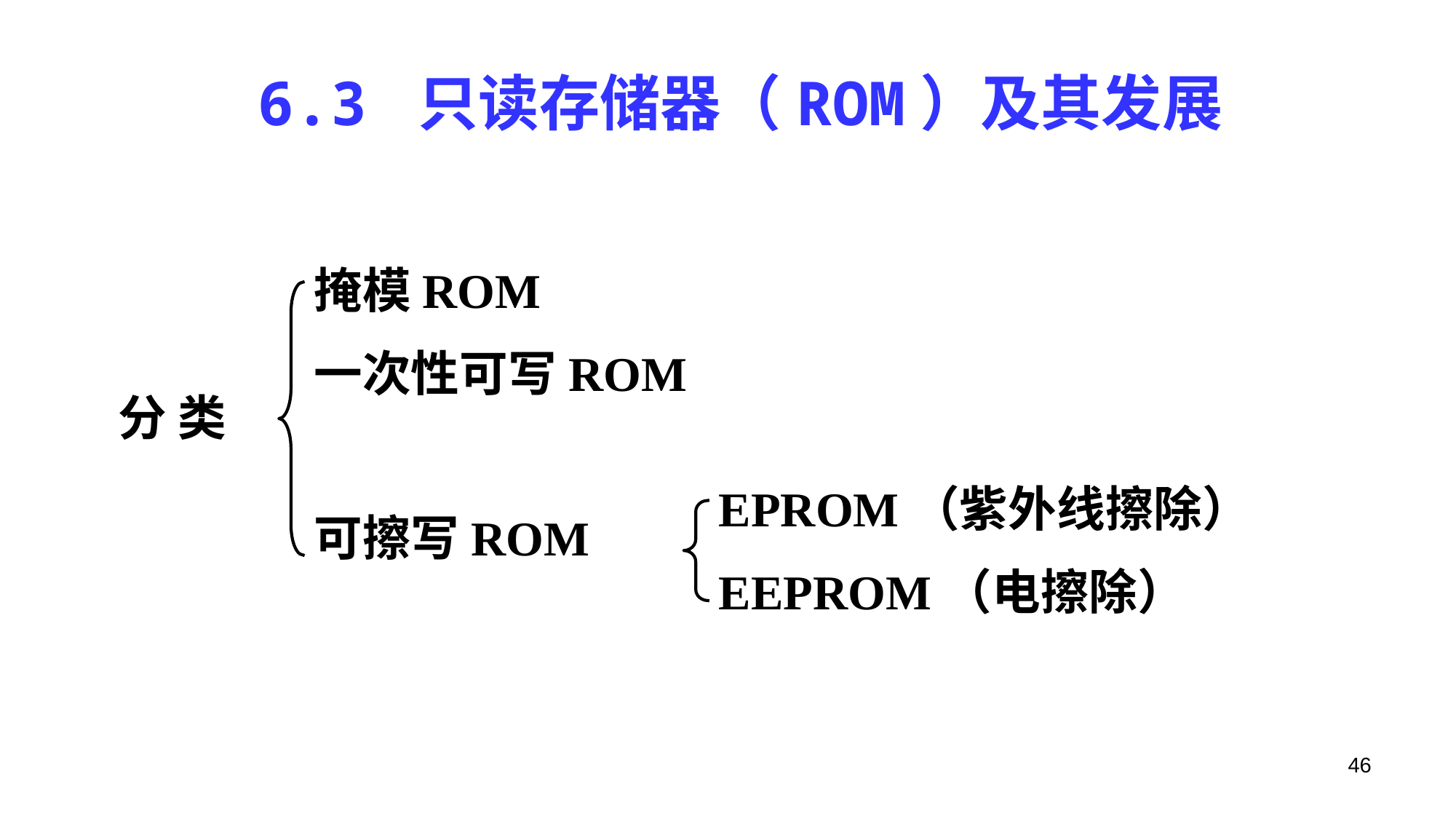

# 6.3 只读存储器（ROM）及其发展
掩模ROM
一次性可写ROM

可擦写ROM

分 类
EPROM（紫外线擦除）
EEPROM（电擦除）

46